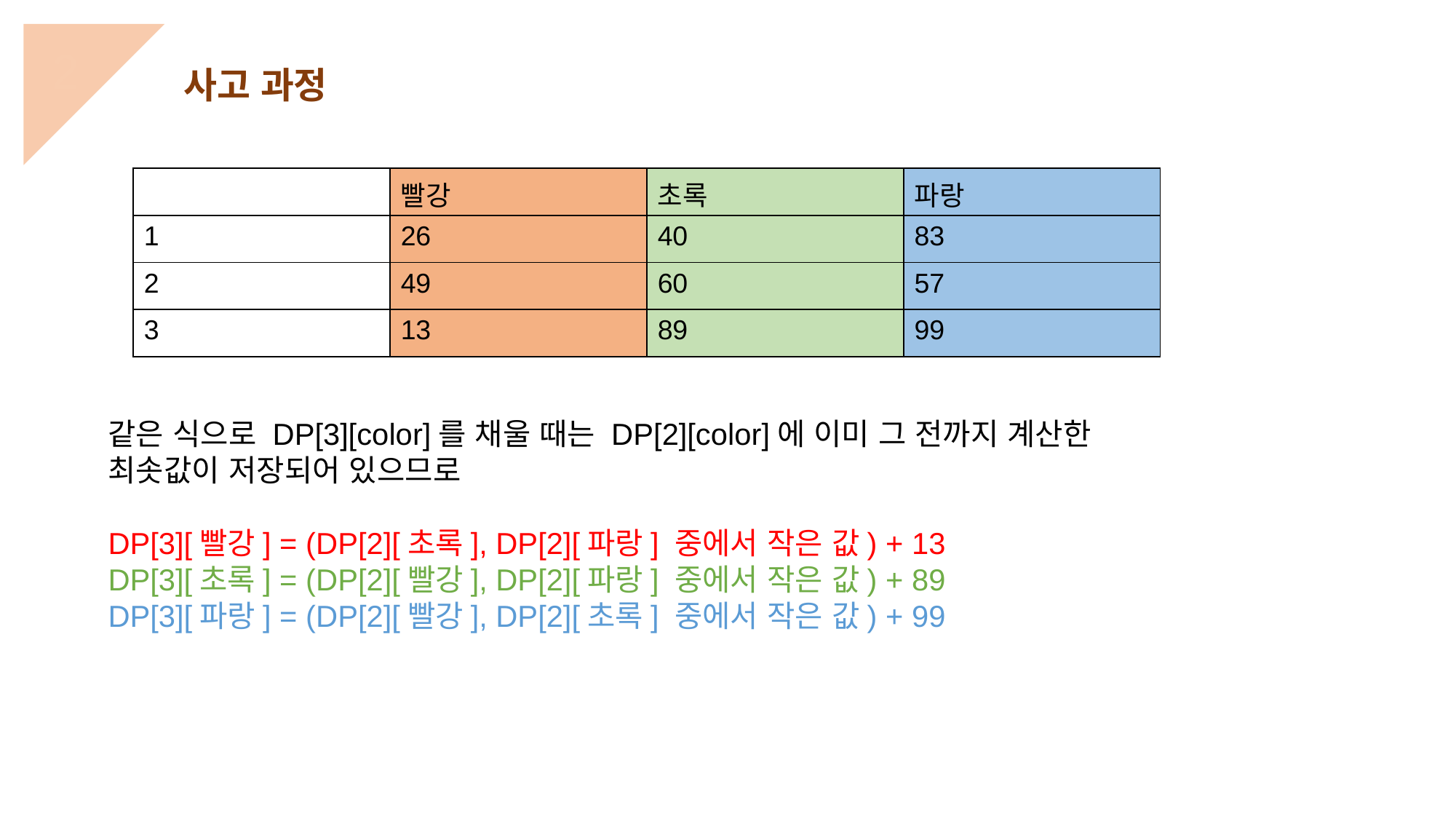

2
사고 과정
|  | 빨강 | 초록 | 파랑 |
| --- | --- | --- | --- |
| 1 | 26 | 40 | 83 |
| 2 | 49 | 60 | 57 |
| 3 | 13 | 89 | 99 |
같은 식으로 DP[3][color]를 채울 때는 DP[2][color]에 이미 그 전까지 계산한  최솟값이 저장되어 있으므로

DP[3][빨강] = (DP[2][초록], DP[2][파랑] 중에서 작은 값) + 13
DP[3][초록] = (DP[2][빨강], DP[2][파랑] 중에서 작은 값) + 89
DP[3][파랑] = (DP[2][빨강], DP[2][초록] 중에서 작은 값) + 99